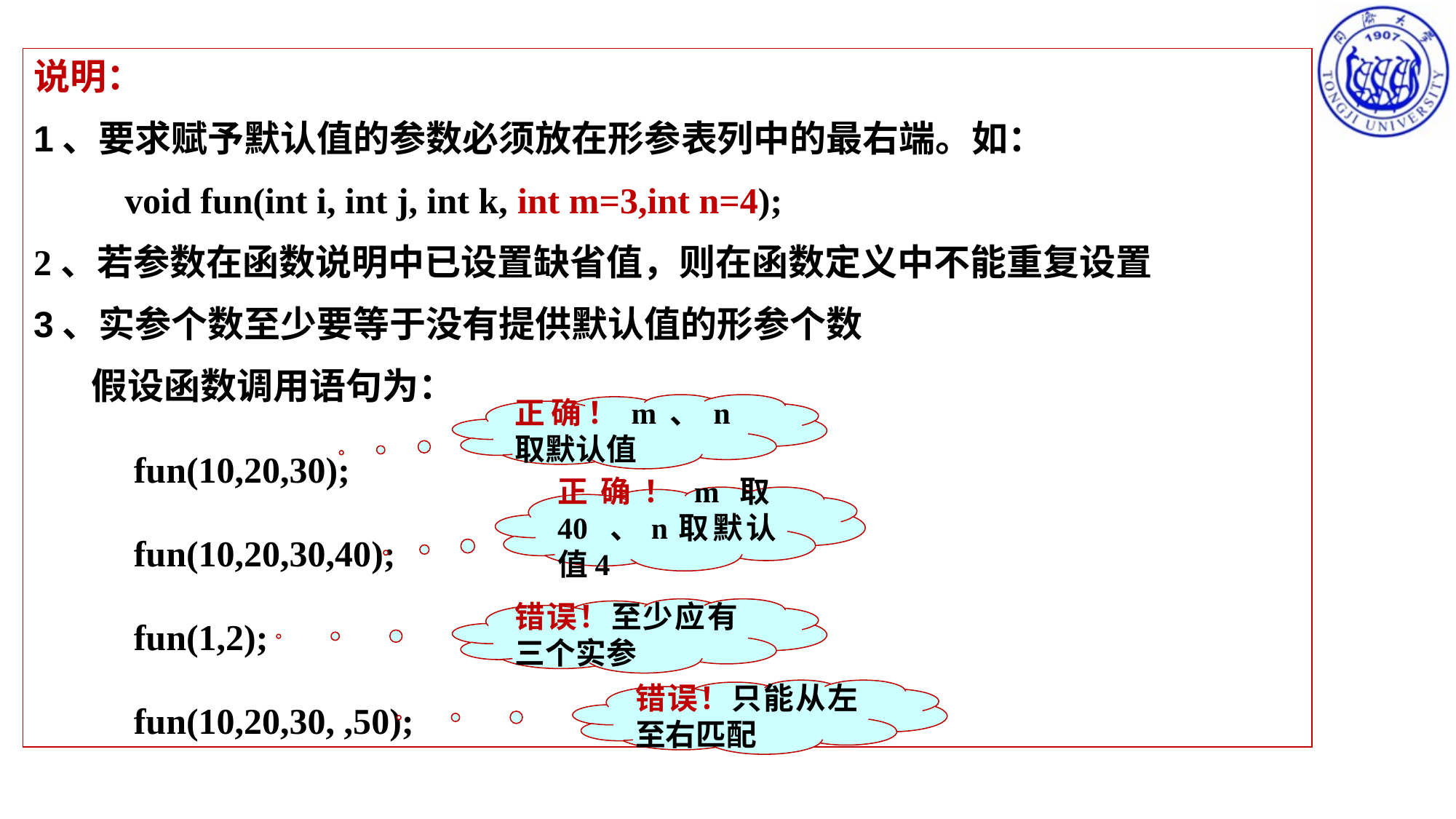

说明：
1、要求赋予默认值的参数必须放在形参表列中的最右端。如：
          void fun(int i, int j, int k, int m=3,int n=4);
2、若参数在函数说明中已设置缺省值，则在函数定义中不能重复设置
3、实参个数至少要等于没有提供默认值的形参个数
      假设函数调用语句为：
           fun(10,20,30);
           fun(10,20,30,40);
           fun(1,2);
           fun(10,20,30, ,50);
正确！m、n取默认值

正确！m取40 、n取默认值4

错误！至少应有三个实参
错误！只能从左至右匹配